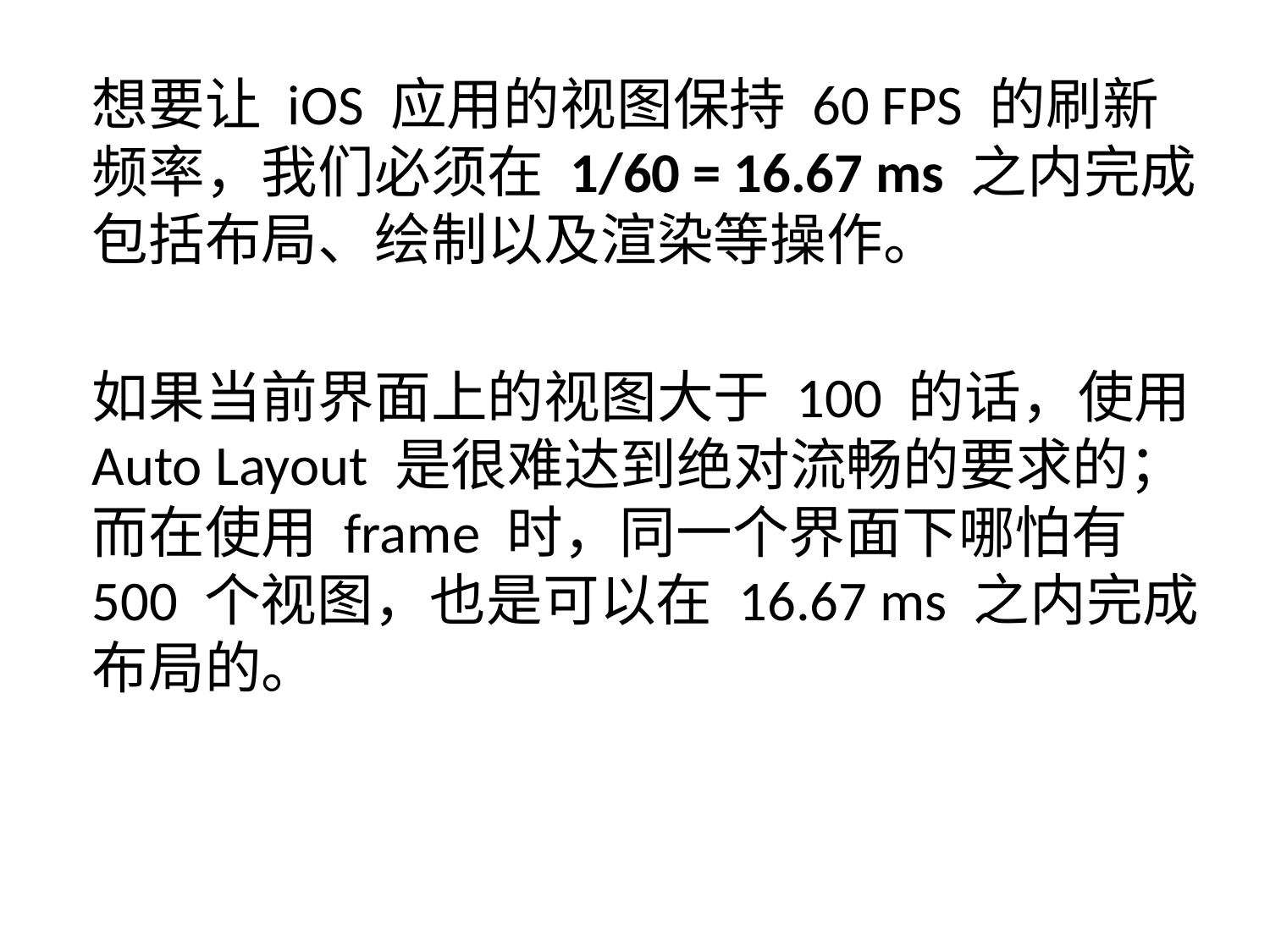

想要让 iOS 应用的视图保持 60 FPS 的刷新频率，我们必须在 1/60 = 16.67 ms 之内完成包括布局、绘制以及渲染等操作。

如果当前界面上的视图大于 100 的话，使用 Auto Layout 是很难达到绝对流畅的要求的；而在使用 frame 时，同一个界面下哪怕有 500 个视图，也是可以在 16.67 ms 之内完成布局的。